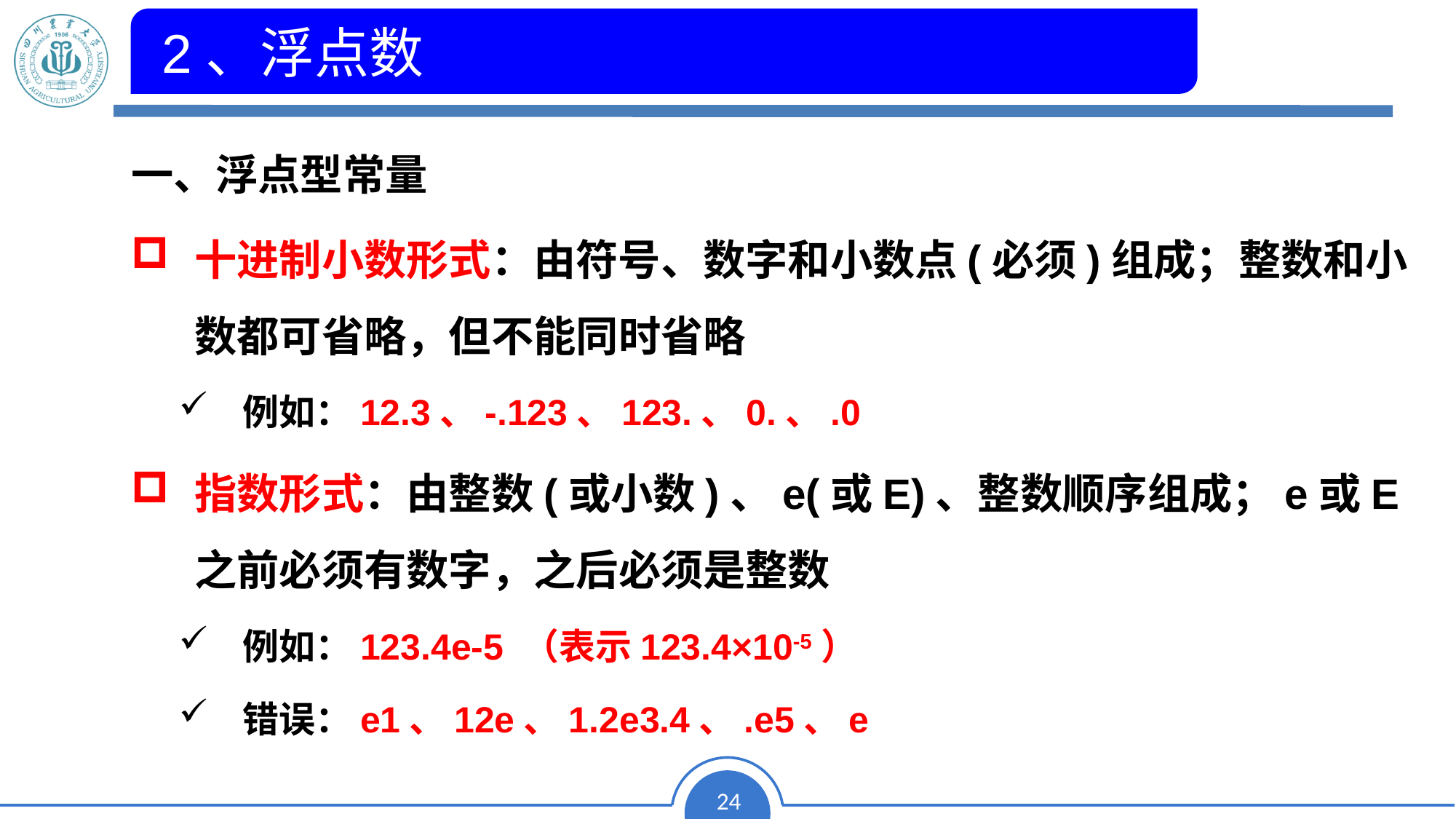

2、浮点数
一、浮点型常量
十进制小数形式：由符号、数字和小数点(必须)组成；整数和小数都可省略，但不能同时省略
例如：12.3、-.123、123.、0.、.0
指数形式：由整数(或小数)、e(或E)、整数顺序组成；e或E之前必须有数字，之后必须是整数
例如：123.4e-5 （表示123.4×10-5）
错误：e1、12e、1.2e3.4、.e5、e